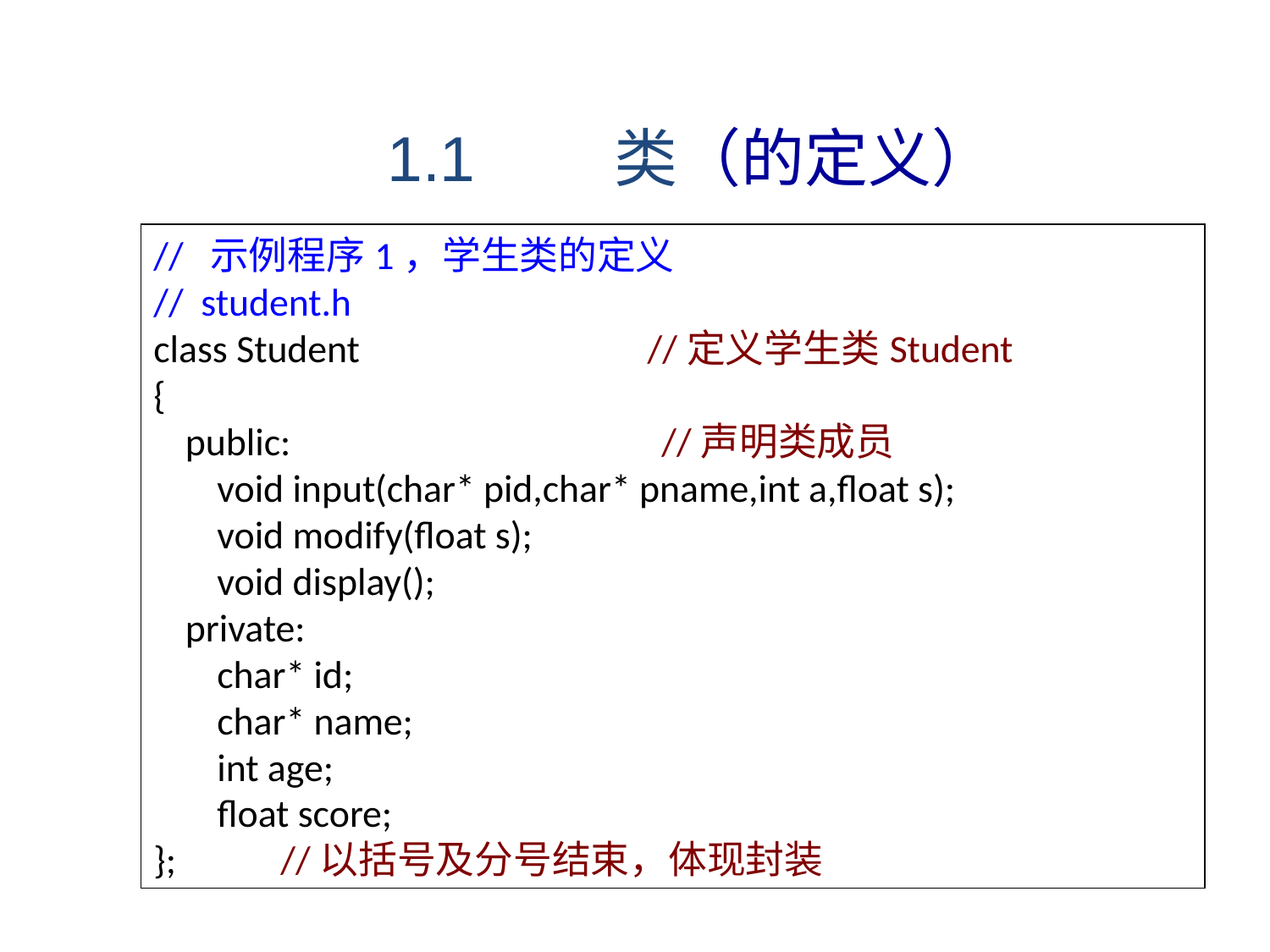

1.1       类（的定义）
//  示例程序1，学生类的定义
//  student.h
class Student 		             //定义学生类Student
{
	public: 			//声明类成员
		void input(char* pid,char* pname,int a,float s);
		void modify(float s);
		void display();
	private:
		char* id;
		char* name;
		int age;
		float score;
}; 			//以括号及分号结束，体现封装